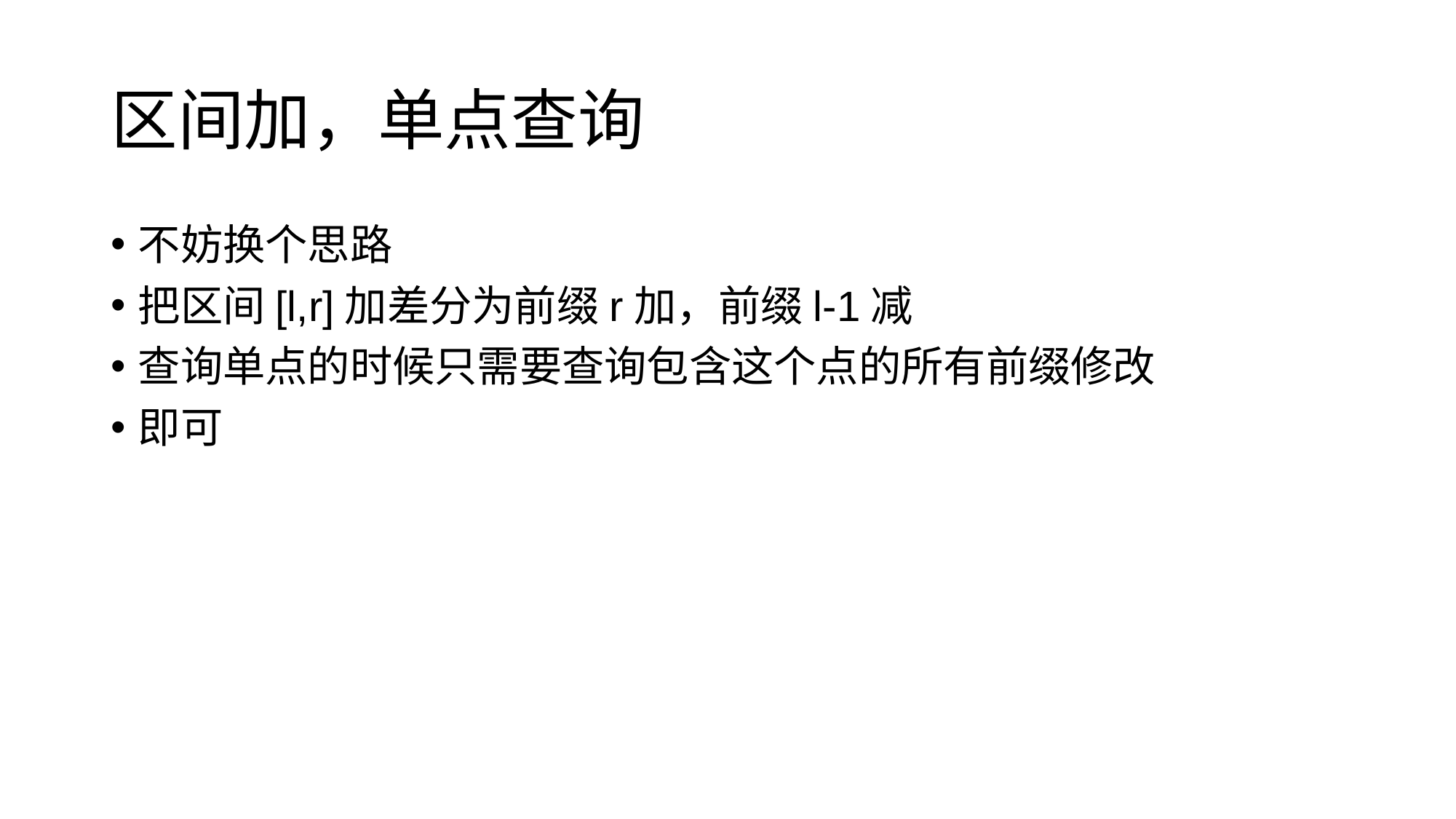

# 区间加，单点查询
不妨换个思路
把区间[l,r]加差分为前缀r加，前缀l-1减
查询单点的时候只需要查询包含这个点的所有前缀修改
即可